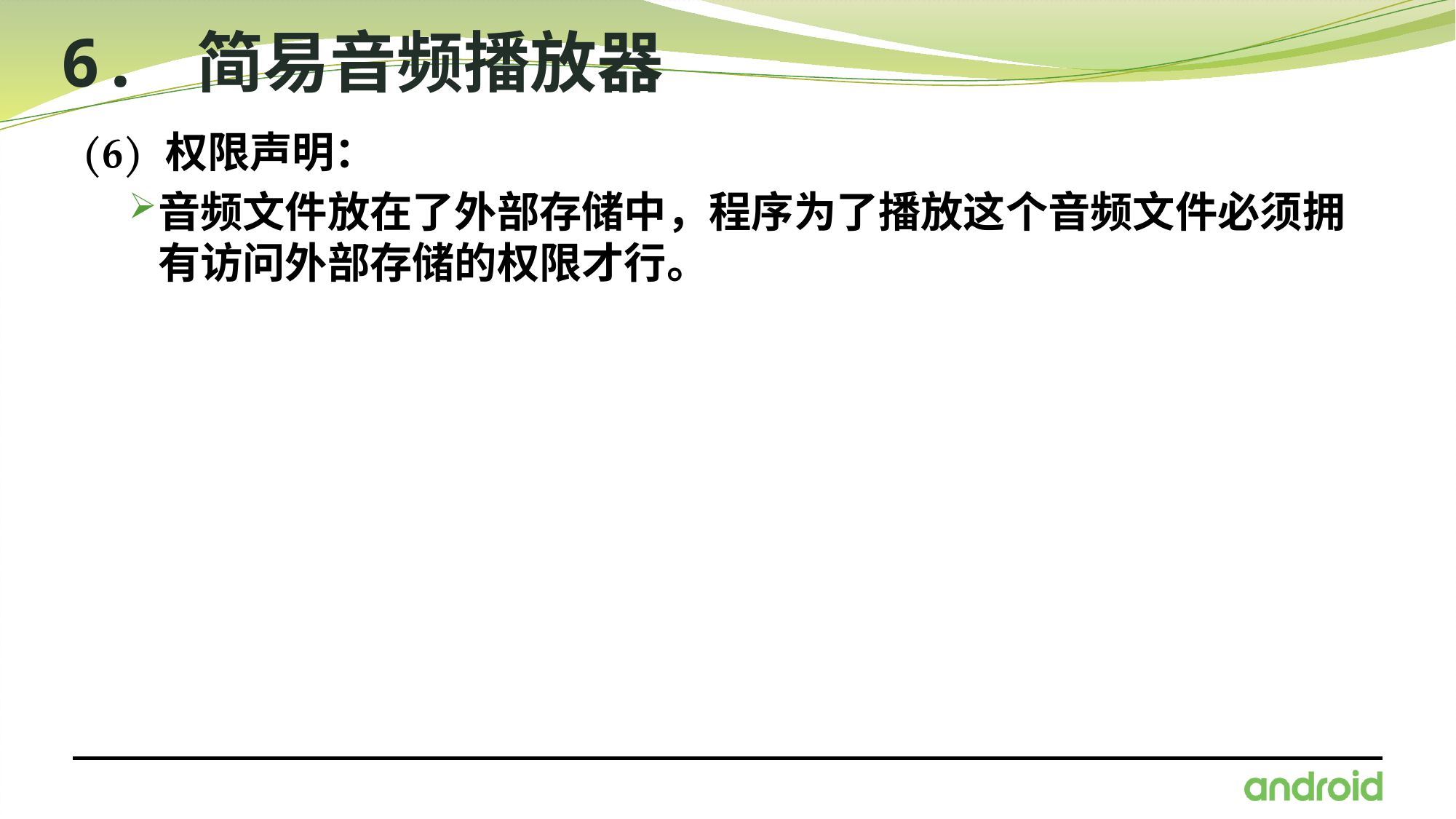

# 6. 简易音频播放器
(6) 权限声明：
音频文件放在了外部存储中，程序为了播放这个音频文件必须拥有访问外部存储的权限才行。